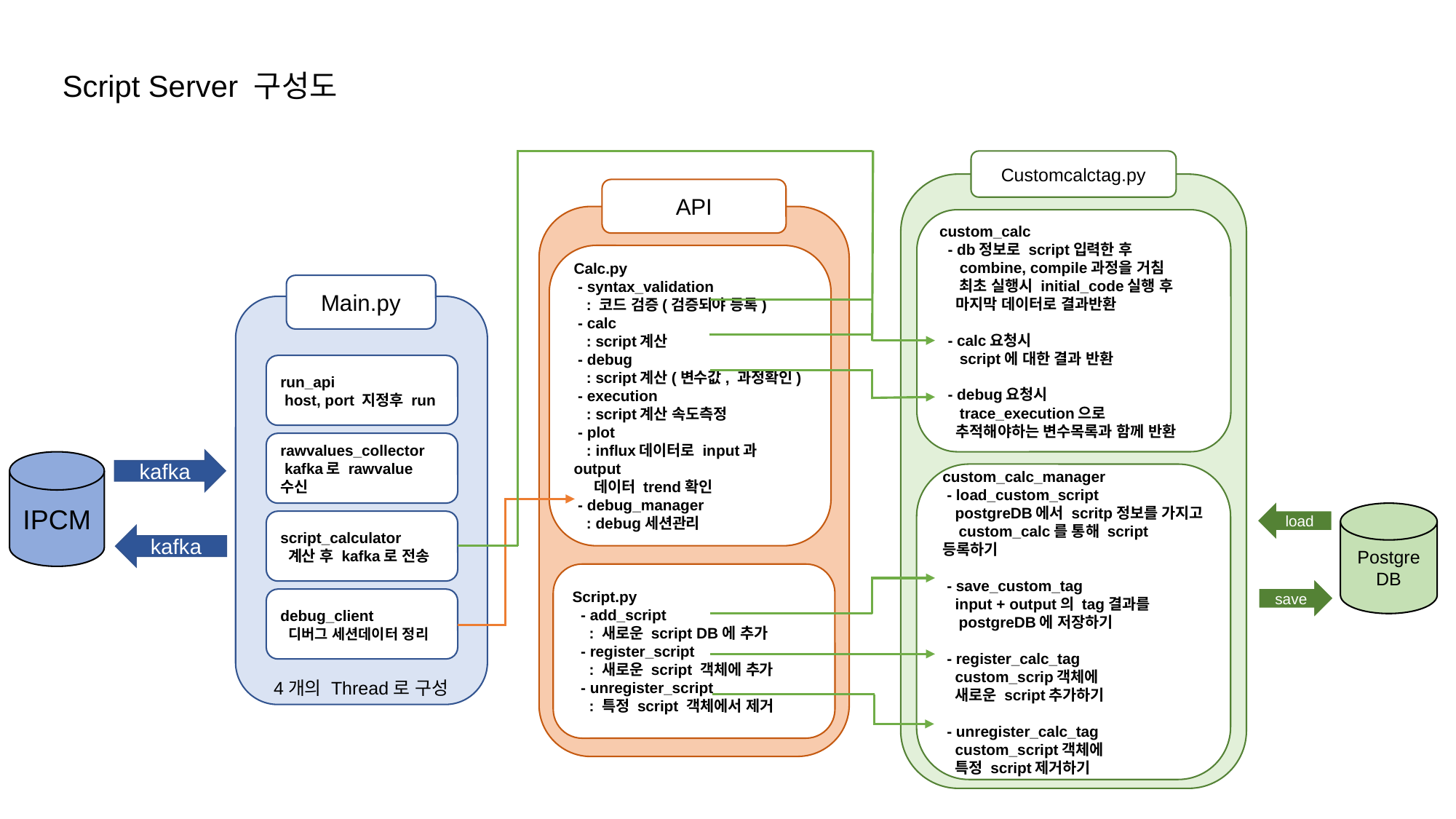

Script Server 구성도
Customcalctag.py

custom_calc
  - db정보로 script입력한 후
    combine, compile과정을 거침
    최초 실행시 initial_code실행 후
    마지막 데이터로 결과반환

  - calc요청시
    script에 대한 결과 반환

  - debug요청시
    trace_execution으로
    추적해야하는 변수목록과 함께 반환
custom_calc_manager
 - load_custom_script
   postgreDB에서 scritp정보를 가지고
   custom_calc를 통해 script등록하기

 - save_custom_tag
   input + output의 tag결과를
   postgreDB에 저장하기

 - register_calc_tag
   custom_scrip객체에
   새로운 script추가하기

 - unregister_calc_tag
   custom_script객체에
   특정 script제거하기
API

Calc.py
 - syntax_validation
   : 코드 검증(검증되야 등록)
 - calc
   : script계산
 - debug
   : script계산(변수값, 과정확인)
 - execution
   : script계산 속도측정
 - plot
   : influx데이터로 input과 output
    데이터 trend확인
 - debug_manager
   : debug세션관리
Script.py
  - add_script
    : 새로운 script DB에 추가
  - register_script
    : 새로운 script 객체에 추가
  - unregister_script
    : 특정 script 객체에서 제거
Main.py

run_api
 host, port 지정후 run
rawvalues_collector
 kafka로 rawvalue수신
script_calculator
 계산 후 kafka로 전송
debug_client
 디버그 세션데이터 정리
4개의 Thread로 구성
kafka
IPCM
load
Postgre
DB
kafka
save